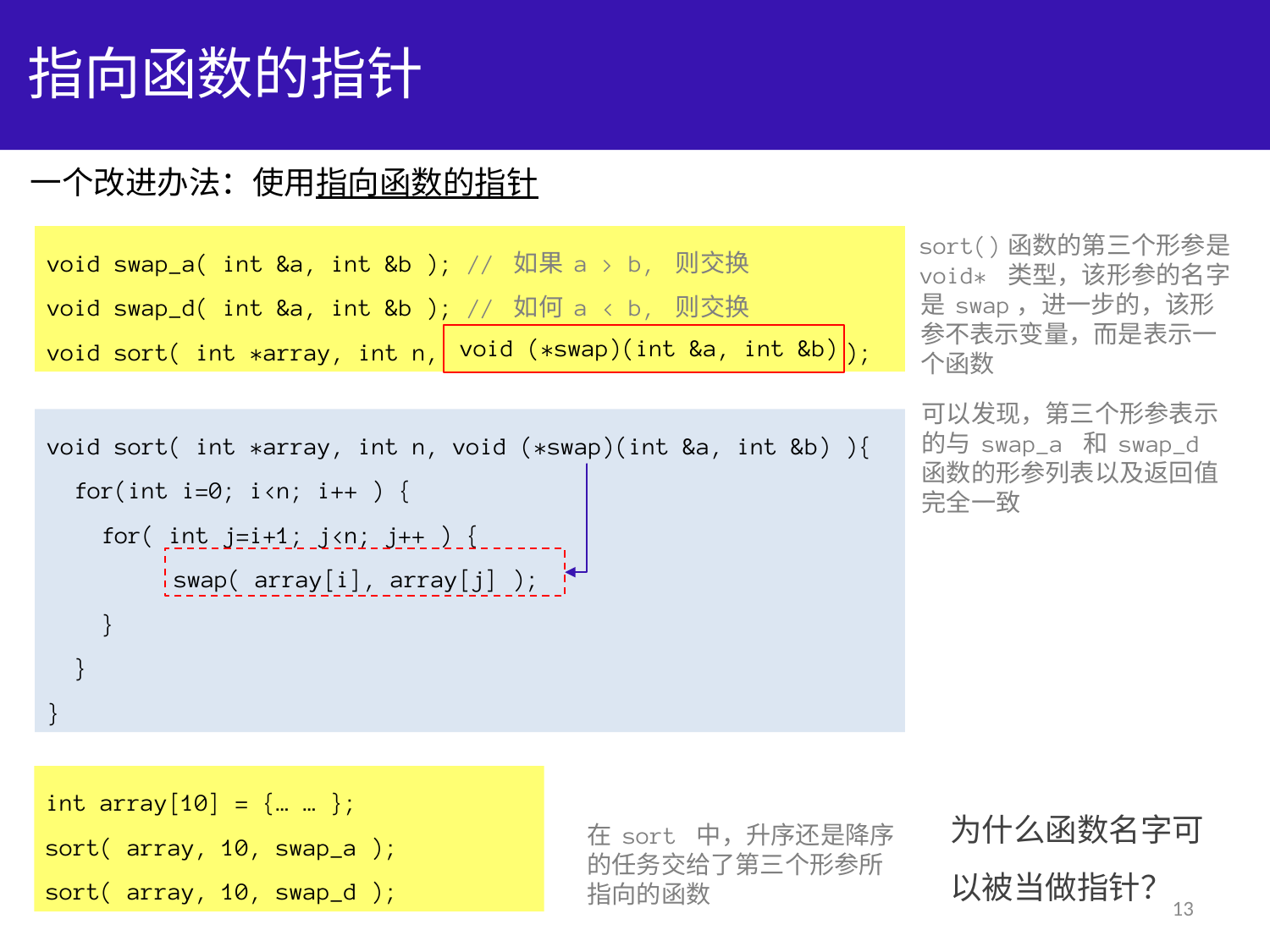

# 指向函数的指针
一个改进办法：使用指向函数的指针
sort()函数的第三个形参是
void* 类型，该形参的名字
是 swap，进一步的，该形
参不表示变量，而是表示一
个函数
void swap_a( int &a, int &b ); // 如果 a > b, 则交换
void swap_d( int &a, int &b ); // 如何 a < b, 则交换
void sort( int *array, int n,                              );

void (*swap)(int &a, int &b)
可以发现，第三个形参表示
的与 swap_a 和 swap_d
函数的形参列表以及返回值
完全一致
void sort( int *array, int n, void (*swap)(int &a, int &b) ){
  for(int i=0; i<n; i++ ) {
    for( int j=i+1; j<n; j++ ) {
	swap( array[i], array[j] );
    }
  }
}

int array[10] = {… … };
sort( array, 10, swap_a );
sort( array, 10, swap_d );
为什么函数名字可以被当做指针？
在 sort 中，升序还是降序
的任务交给了第三个形参所
指向的函数
13